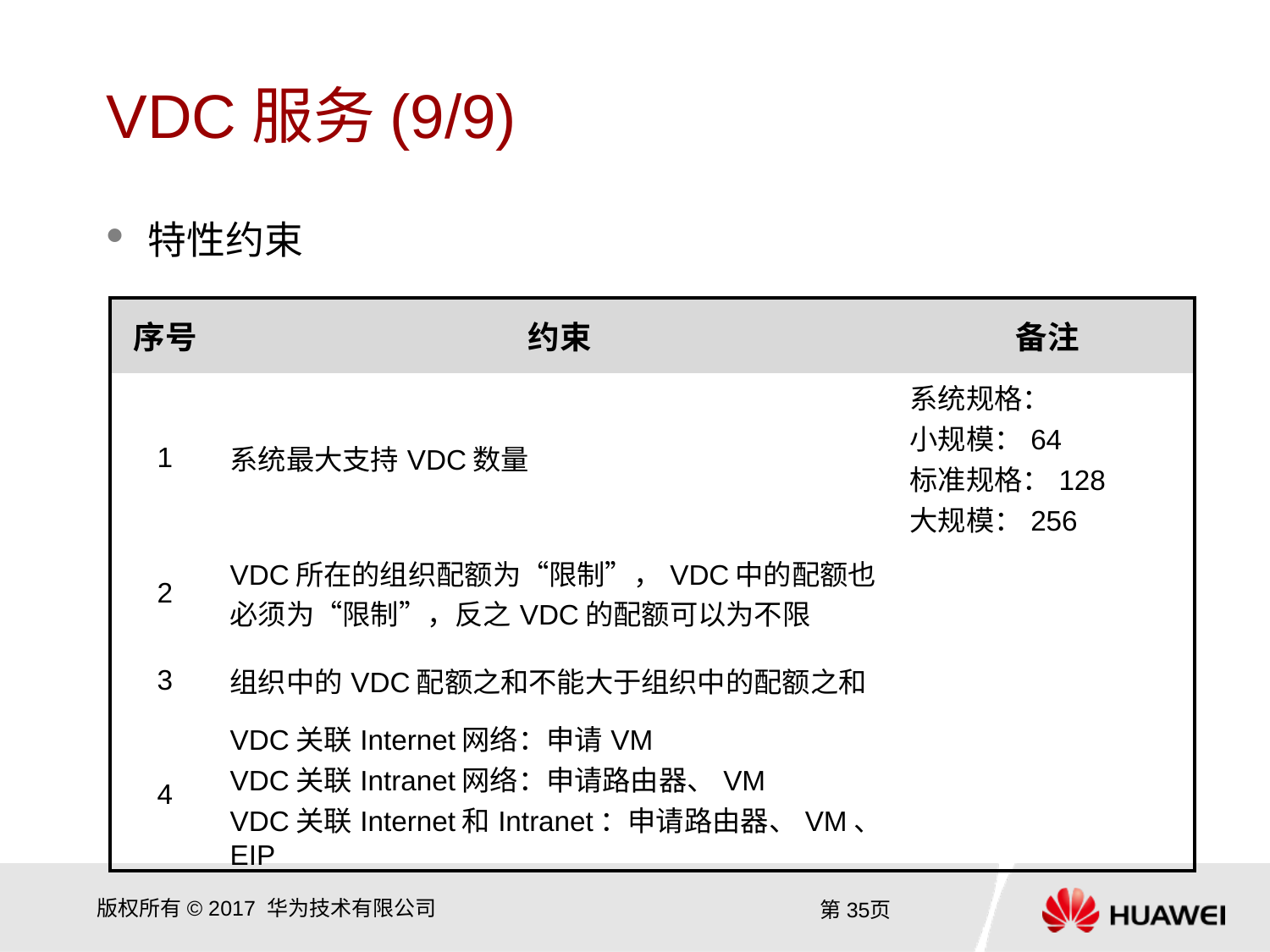

# VDC服务(9/9)
特性约束

| 序号 | 约束 | 备注 |
| --- | --- | --- |
| 1 | 系统最大支持VDC数量 | 系统规格： 小规模：64 标准规格：128 大规模：256 |
| 2 | VDC所在的组织配额为“限制”，VDC中的配额也必须为“限制”，反之VDC的配额可以为不限 |  |
| 3 | 组织中的VDC配额之和不能大于组织中的配额之和 |  |
| 4 | VDC关联Internet网络：申请VM VDC关联Intranet网络：申请路由器、VM VDC关联Internet和Intranet：申请路由器、VM、EIP |  |